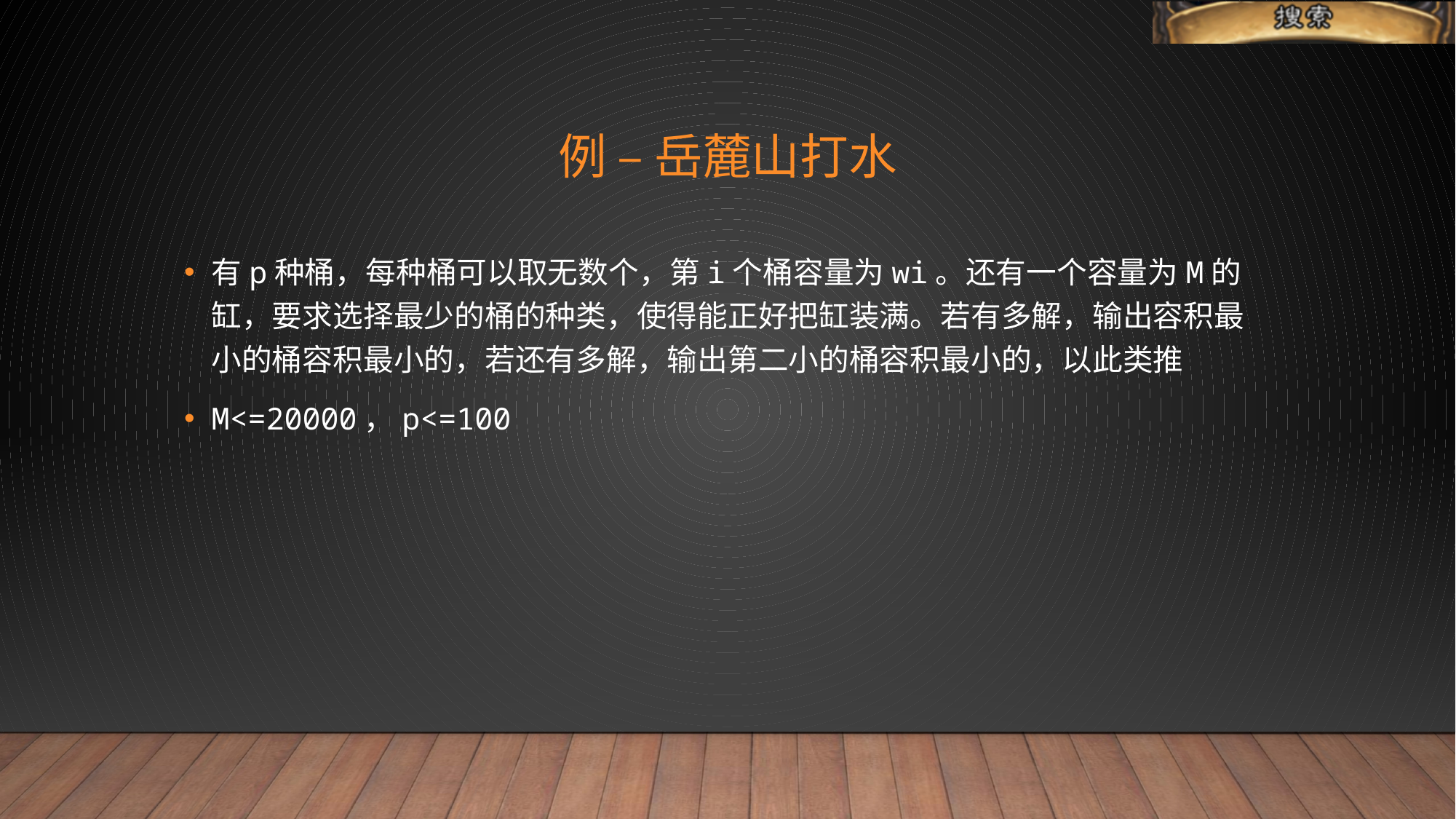

# 例 – 岳麓山打水
有p种桶，每种桶可以取无数个，第i个桶容量为wi。还有一个容量为M的缸，要求选择最少的桶的种类，使得能正好把缸装满。若有多解，输出容积最小的桶容积最小的，若还有多解，输出第二小的桶容积最小的，以此类推
M<=20000，p<=100